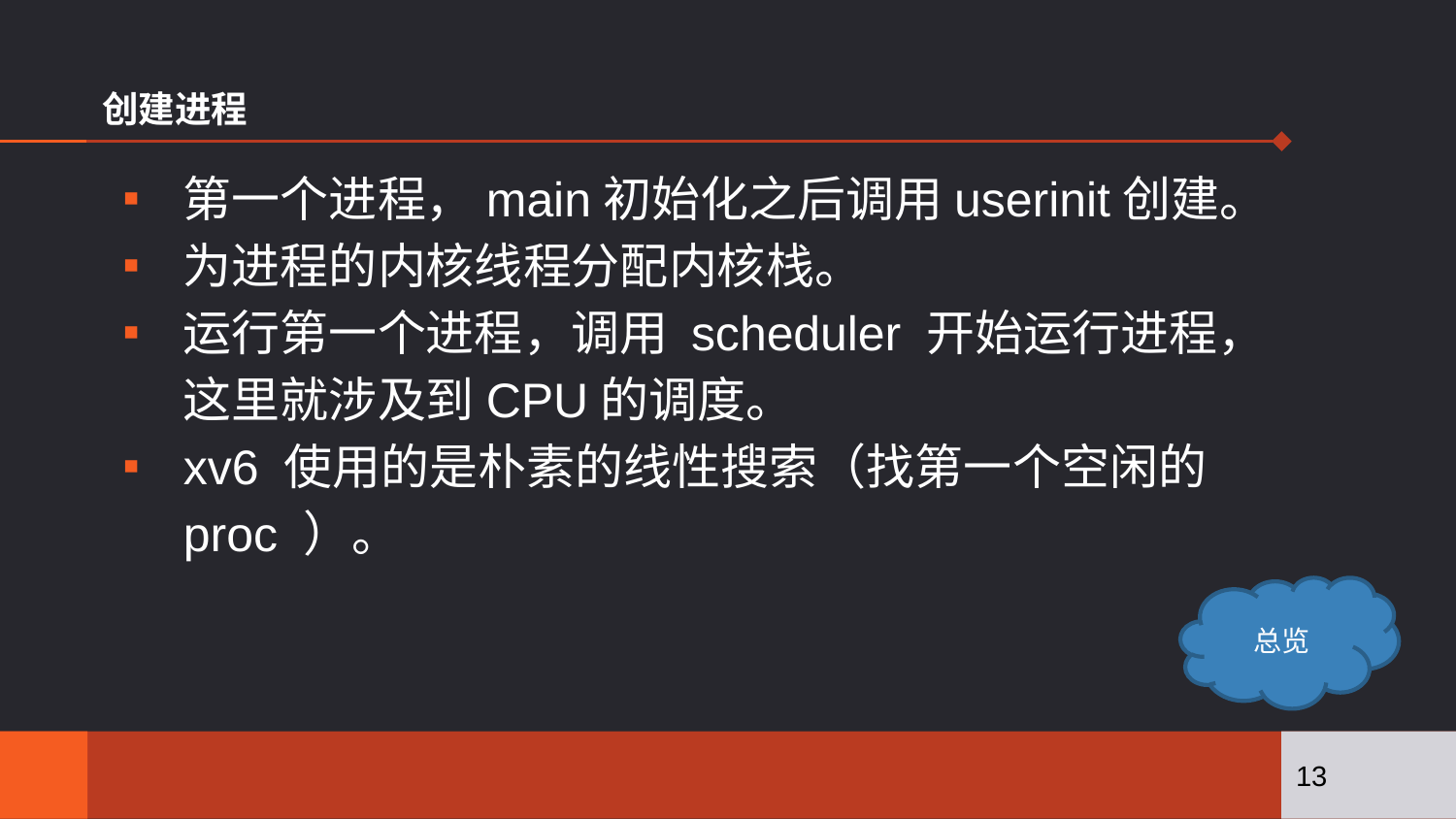

# 创建进程
第一个进程，main初始化之后调用userinit创建。
为进程的内核线程分配内核栈。
运行第一个进程，调用 scheduler 开始运行进程，这里就涉及到CPU的调度。
xv6 使用的是朴素的线性搜索（找第一个空闲的proc ）。

总览
13